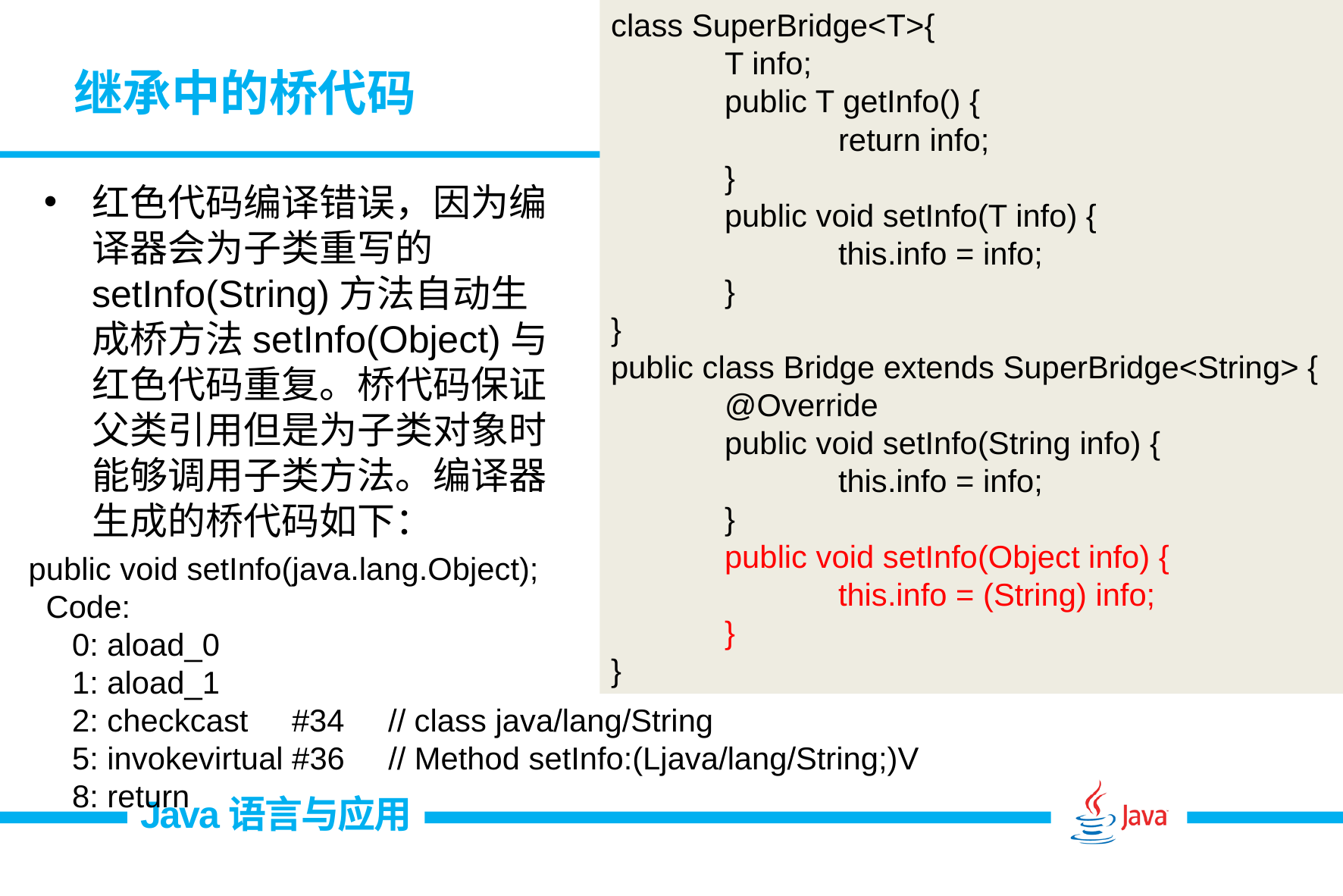

class SuperBridge<T>{
	T info;
	public T getInfo() {
		return info;
	}
	public void setInfo(T info) {
		this.info = info;
	}
}
public class Bridge extends SuperBridge<String> {
	@Override
	public void setInfo(String info) {
		this.info = info;
	}
	public void setInfo(Object info) {
		this.info = (String) info;
	}
}
# 继承中的桥代码
红色代码编译错误，因为编译器会为子类重写的setInfo(String)方法自动生成桥方法setInfo(Object)与红色代码重复。桥代码保证父类引用但是为子类对象时能够调用子类方法。编译器生成的桥代码如下：
  public void setInfo(java.lang.Object);
    Code:
       0: aload_0
       1: aload_1
       2: checkcast     #34     // class java/lang/String
       5: invokevirtual #36     // Method setInfo:(Ljava/lang/String;)V
       8: return